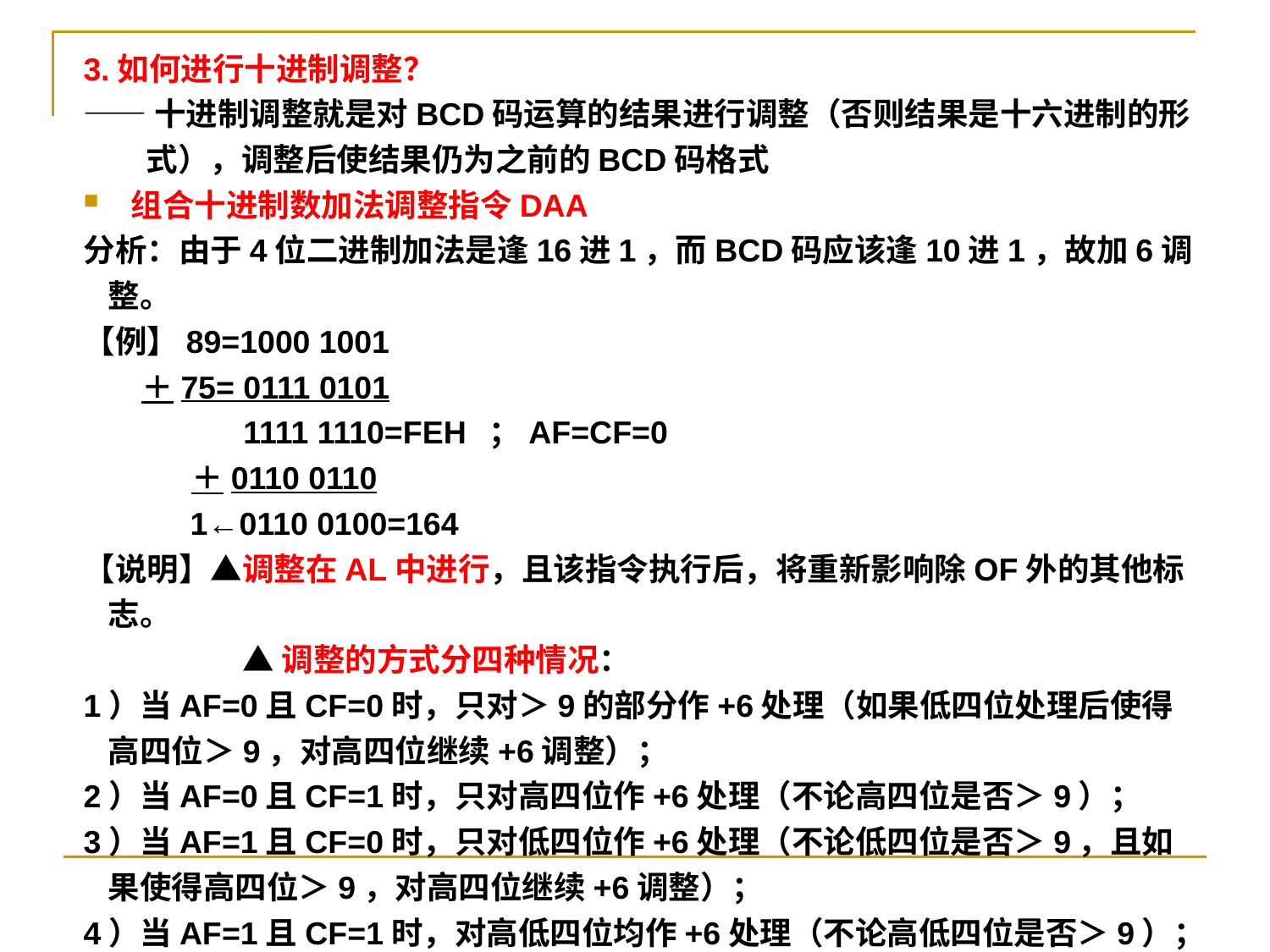

3.如何进行十进制调整？
——十进制调整就是对BCD码运算的结果进行调整（否则结果是十六进制的形式），调整后使结果仍为之前的BCD码格式
组合十进制数加法调整指令DAA
分析：由于4位二进制加法是逢16进1，而BCD码应该逢10进1，故加6调整。
【例】89=1000 1001
       ＋75= 0111 0101
                  1111 1110=FEH	；AF=CF=0
              ＋0110 0110
            1←0110 0100=164
【说明】▲调整在AL中进行，且该指令执行后，将重新影响除OF外的其他标志。
		 ▲调整的方式分四种情况：
1）当AF=0且CF=0时，只对＞9的部分作+6处理（如果低四位处理后使得高四位＞9，对高四位继续+6调整）；
2）当AF=0且CF=1时，只对高四位作+6处理（不论高四位是否＞9）；
3）当AF=1且CF=0时，只对低四位作+6处理（不论低四位是否＞9，且如果使得高四位＞9，对高四位继续+6调整）；
4）当AF=1且CF=1时，对高低四位均作+6处理（不论高低四位是否＞9）；